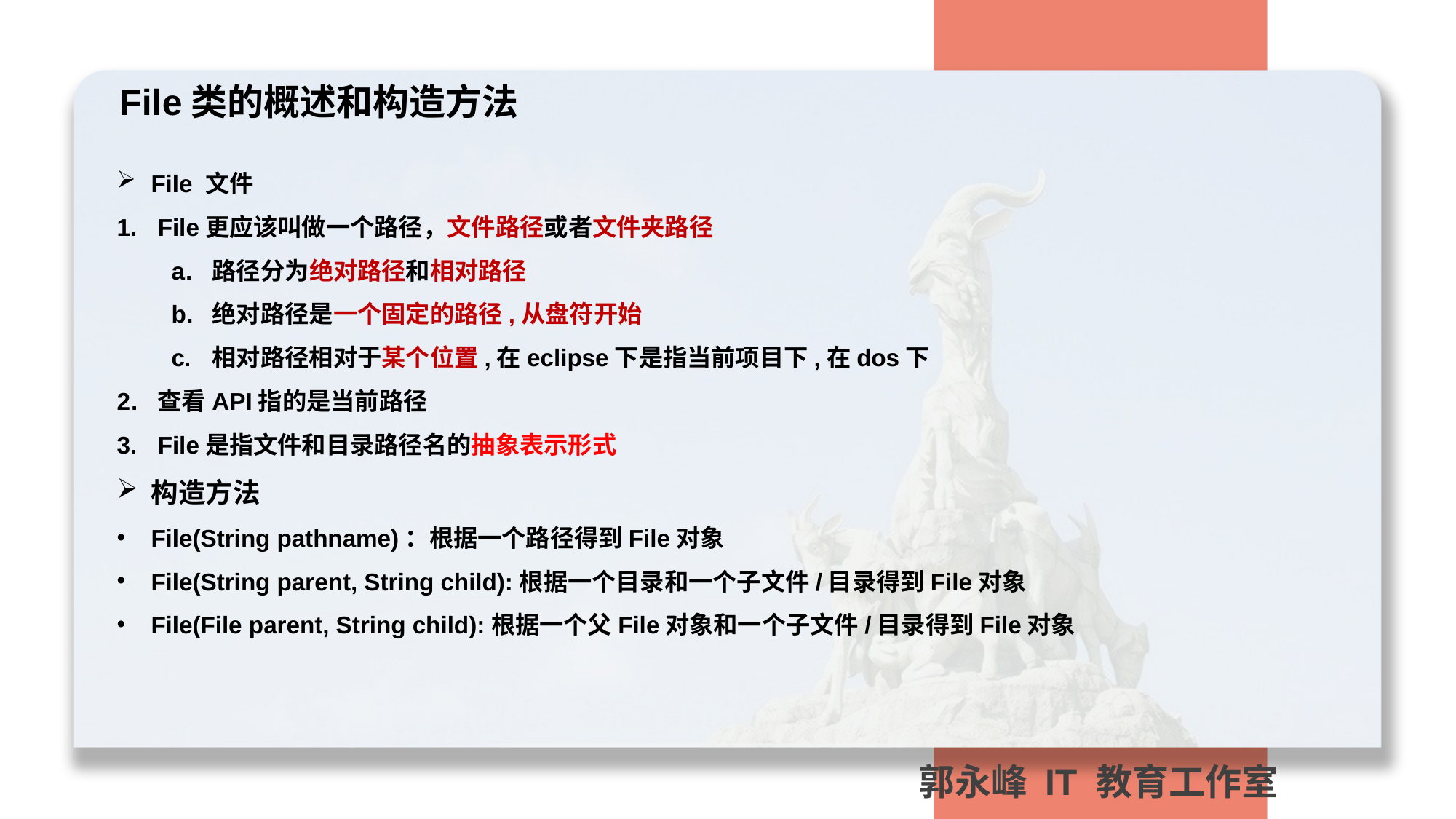

File类的概述和构造方法
File 文件
File更应该叫做一个路径，文件路径或者文件夹路径
路径分为绝对路径和相对路径
绝对路径是一个固定的路径,从盘符开始
相对路径相对于某个位置,在eclipse下是指当前项目下,在dos下
查看API指的是当前路径
File是指文件和目录路径名的抽象表示形式
构造方法
File(String pathname)：根据一个路径得到File对象
File(String parent, String child):根据一个目录和一个子文件/目录得到File对象
File(File parent, String child):根据一个父File对象和一个子文件/目录得到File对象